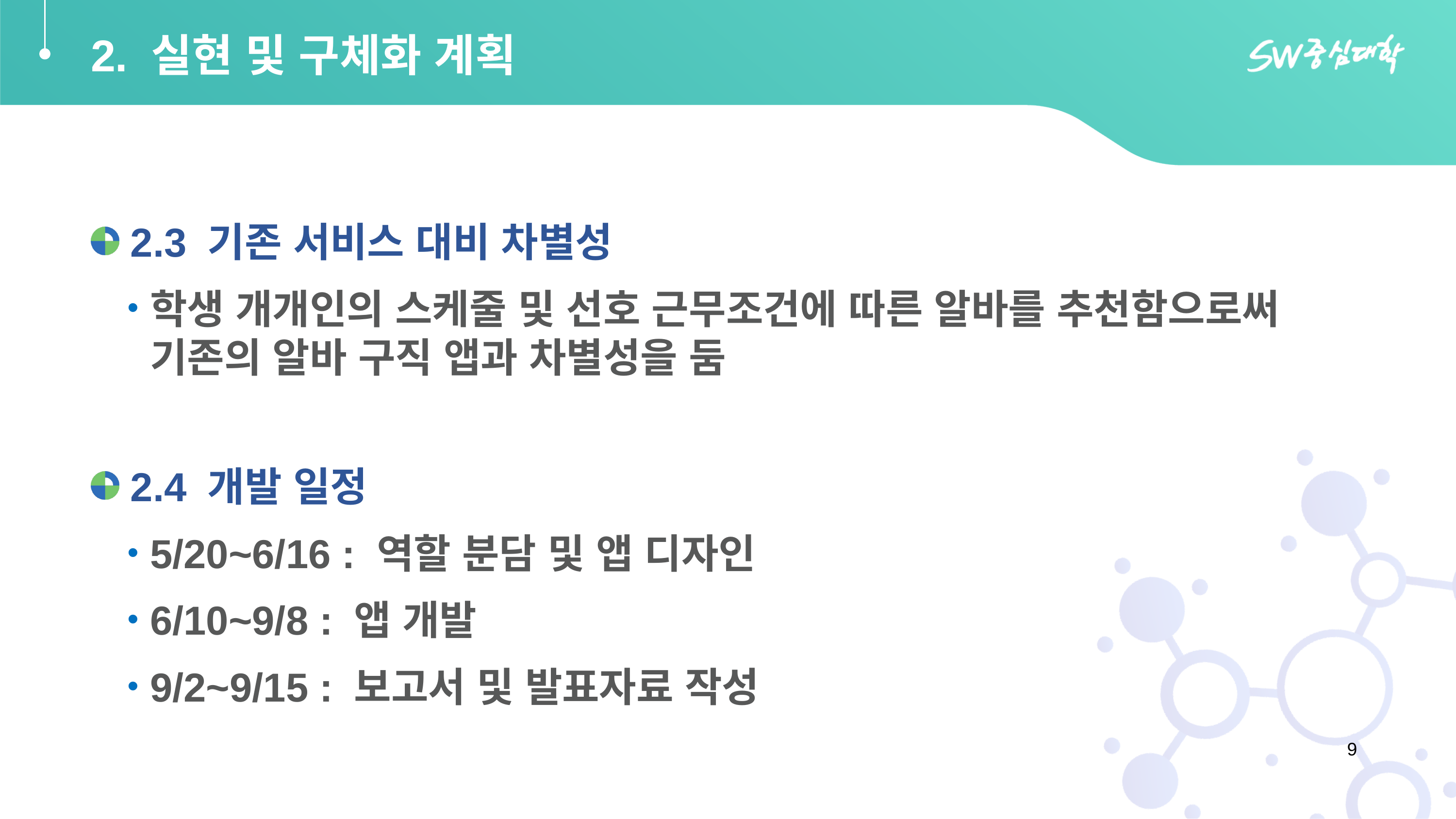

# 2. 실현 및 구체화 계획

 2.3 기존 서비스 대비 차별성
학생 개개인의 스케줄 및 선호 근무조건에 따른 알바를 추천함으로써 기존의 알바 구직 앱과 차별성을 둠

 2.4 개발 일정
5/20~6/16 : 역할 분담 및 앱 디자인
6/10~9/8 : 앱 개발
9/2~9/15 : 보고서 및 발표자료 작성